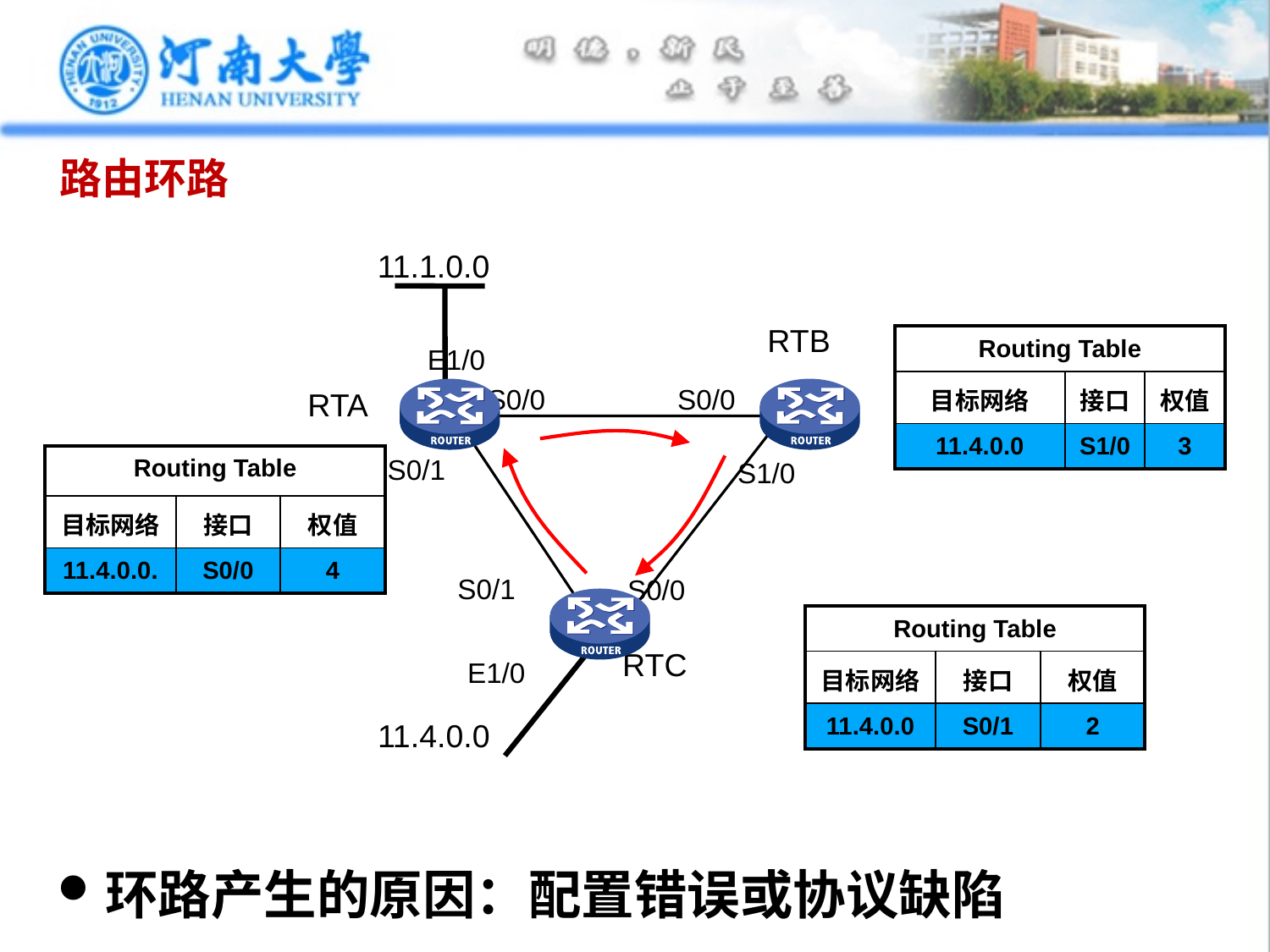

# 路由环路
11.1.0.0

RTB
| Routing Table |  |  |
| --- | --- | --- |
| 目标网络 | 接口 | 权值 |
| 11.4.0.0 | S1/0 | 3 |
E1/0
S0/0
S0/0

RTA

| Routing Table |  |  |
| --- | --- | --- |
| 目标网络 | 接口 | 权值 |
| 11.4.0.0. | S0/0 | 4 |
S0/1

S1/0

S0/1
S0/0

| Routing Table |  |  |
| --- | --- | --- |
| 目标网络 | 接口 | 权值 |
| 11.4.0.0 | S0/1 | 2 |
RTC
E1/0

11.4.0.0
环路产生的原因：配置错误或协议缺陷